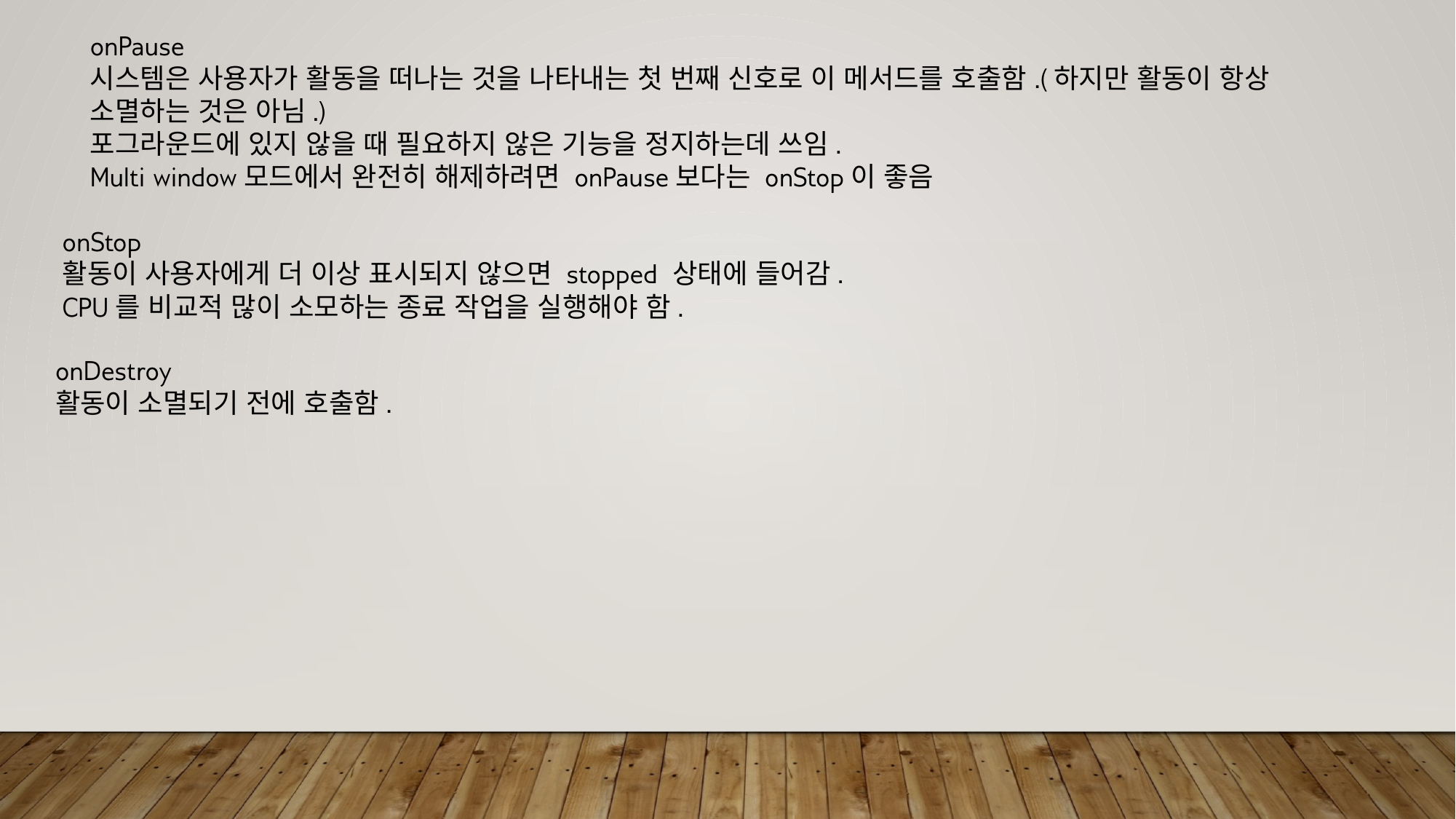

onPause
시스템은 사용자가 활동을 떠나는 것을 나타내는 첫 번째 신호로 이 메서드를 호출함.(하지만 활동이 항상
소멸하는 것은 아님.)
포그라운드에 있지 않을 때 필요하지 않은 기능을 정지하는데 쓰임.
Multi window모드에서 완전히 해제하려면 onPause보다는 onStop이 좋음
onStop
활동이 사용자에게 더 이상 표시되지 않으면 stopped 상태에 들어감.
CPU를 비교적 많이 소모하는 종료 작업을 실행해야 함.
onDestroy
활동이 소멸되기 전에 호출함.